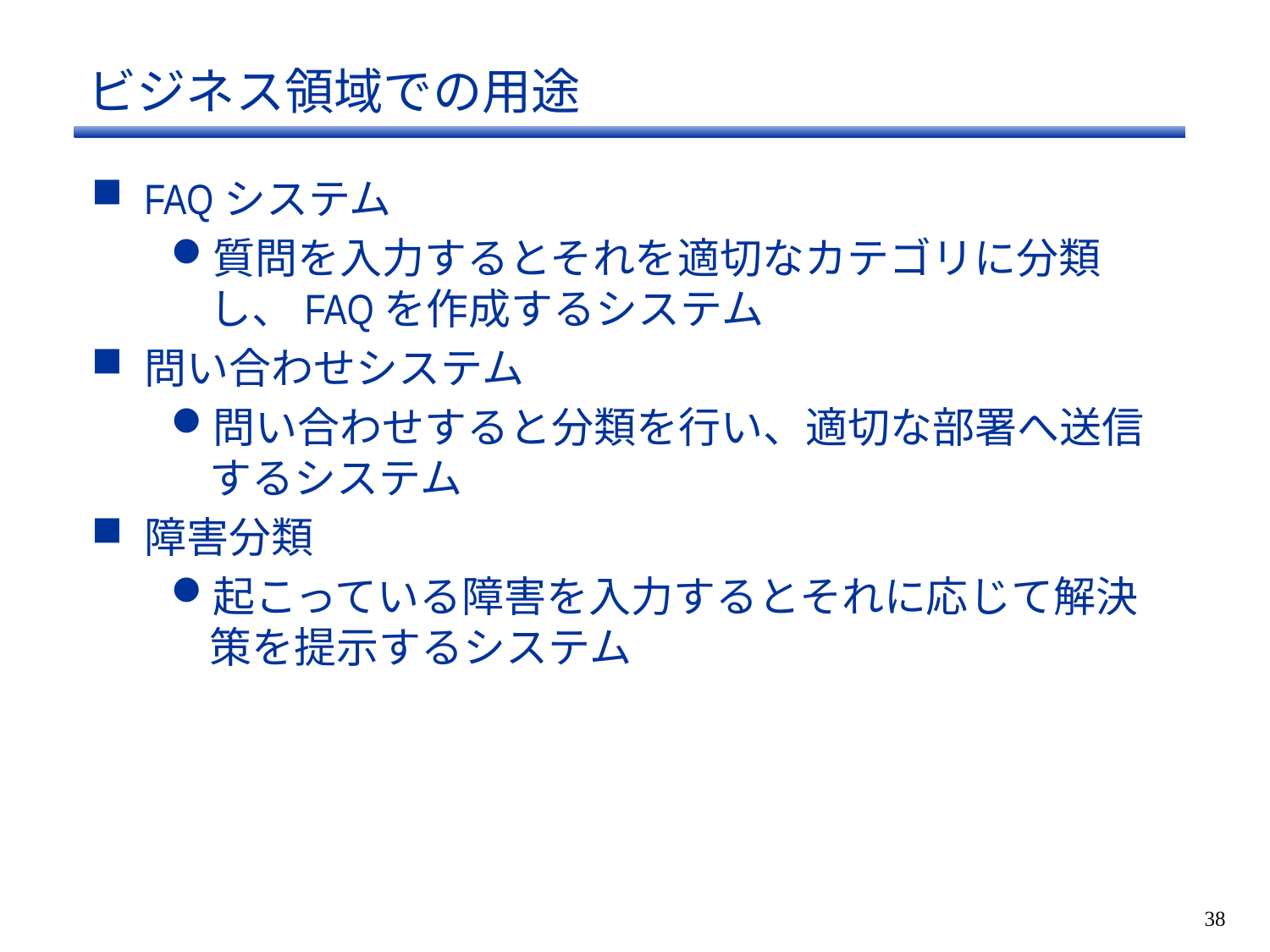

# ビジネス領域での用途
FAQシステム
質問を入力するとそれを適切なカテゴリに分類し、FAQを作成するシステム
問い合わせシステム
問い合わせすると分類を行い、適切な部署へ送信するシステム
障害分類
起こっている障害を入力するとそれに応じて解決策を提示するシステム